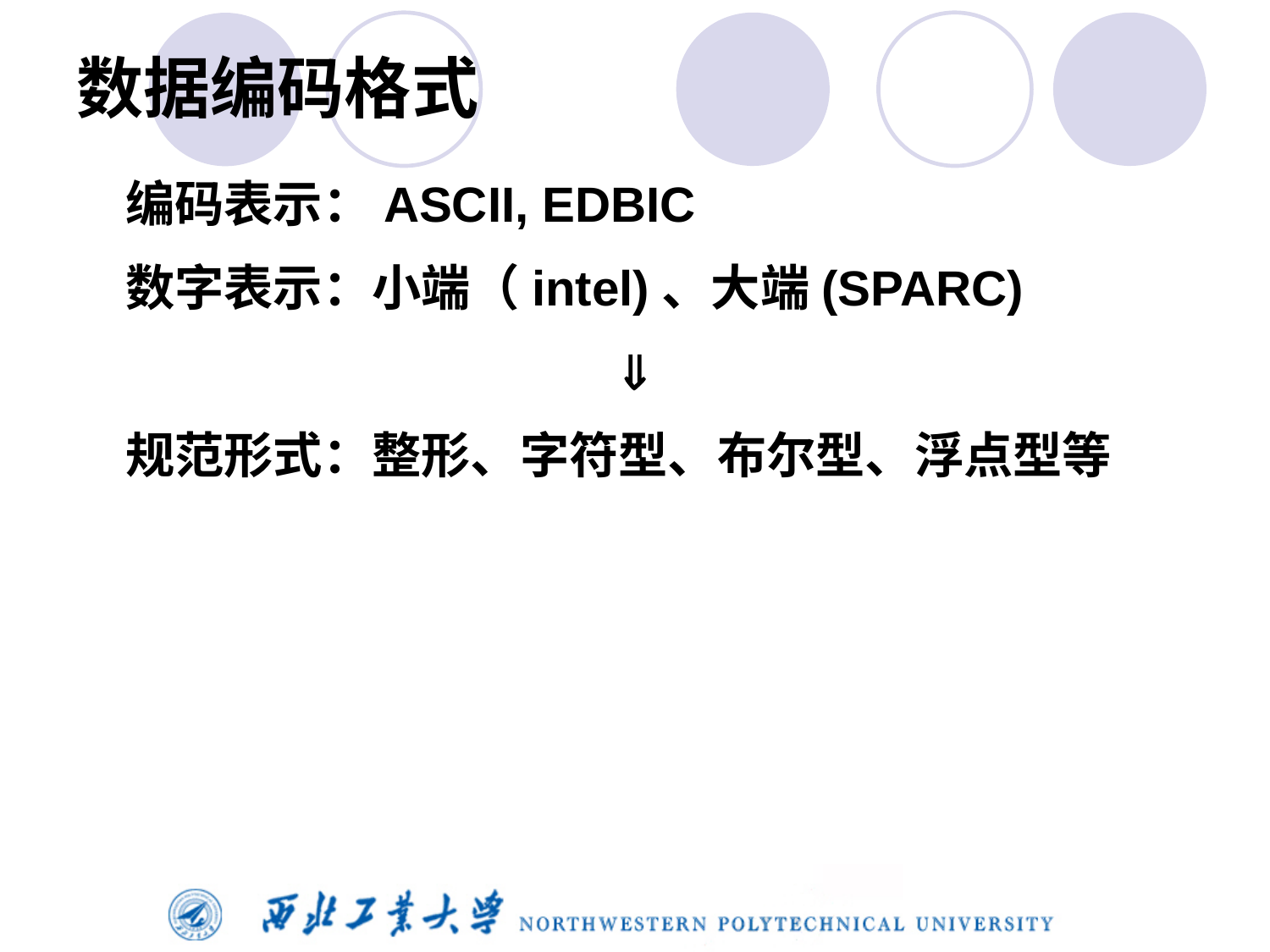

# 数据编码格式
编码表示：ASCII, EDBIC
数字表示：小端（intel)、大端(SPARC)
⇓
规范形式：整形、字符型、布尔型、浮点型等